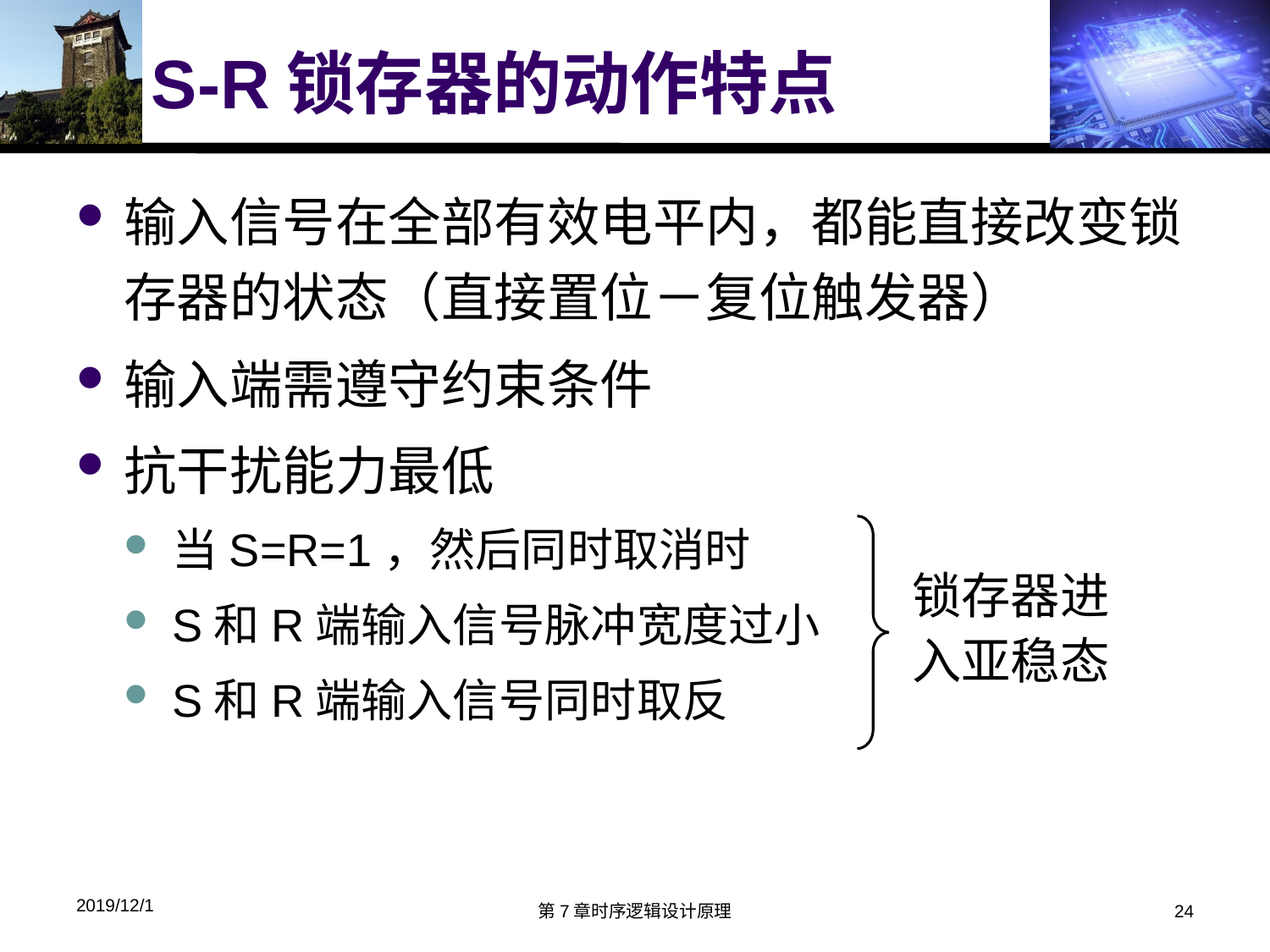

# S-R锁存器的动作特点
输入信号在全部有效电平内，都能直接改变锁存器的状态（直接置位－复位触发器）
输入端需遵守约束条件
抗干扰能力最低
当S=R=1，然后同时取消时
S和R端输入信号脉冲宽度过小
S和R端输入信号同时取反

锁存器进入亚稳态
2019/12/1
第7章时序逻辑设计原理
24